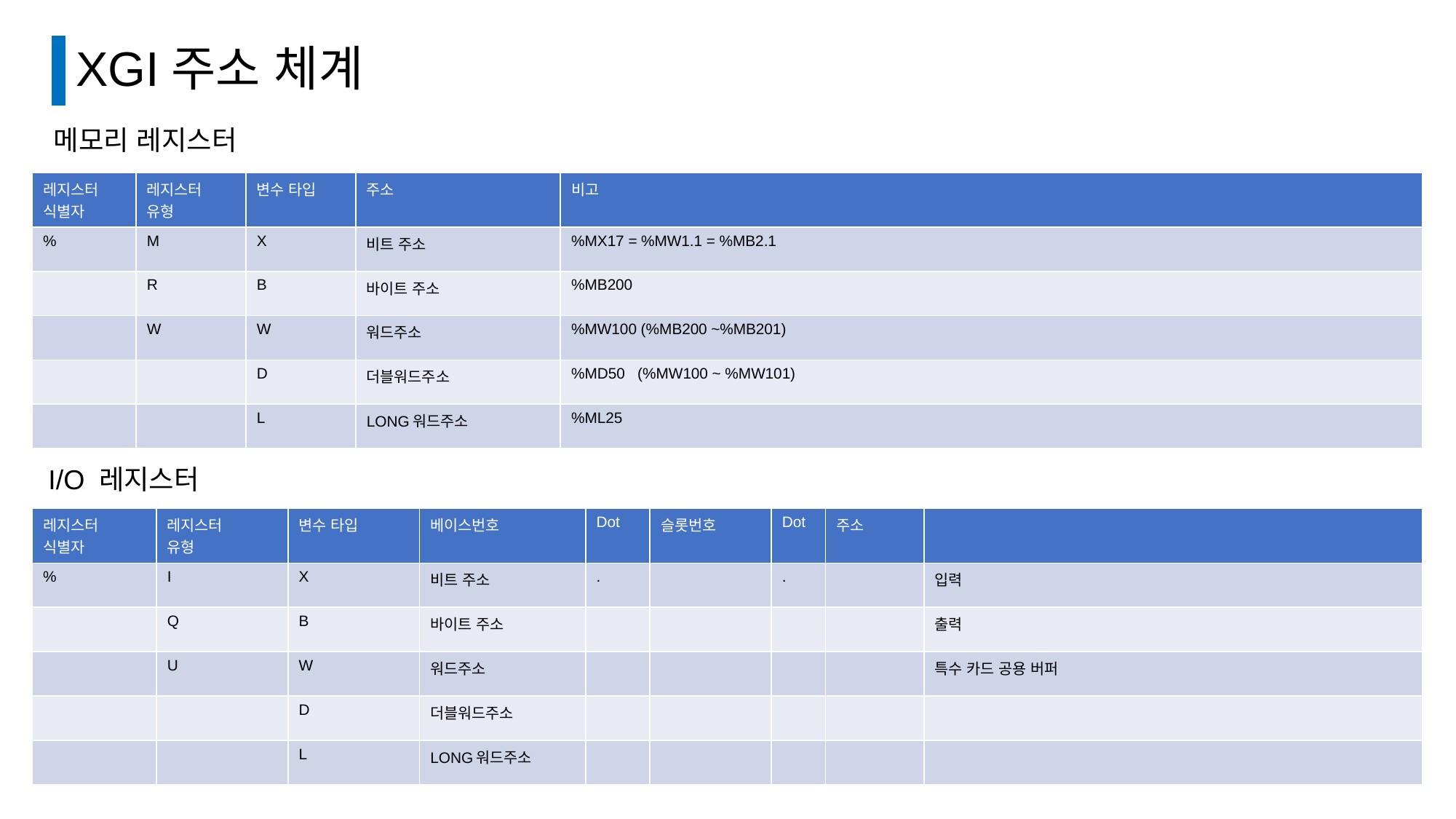

# XGI주소 체계
메모리 레지스터
| 레지스터 식별자 | 레지스터 유형 | 변수 타입 | 주소 | 비고 |
| --- | --- | --- | --- | --- |
| % | M | X | 비트 주소 | %MX17 = %MW1.1 = %MB2.1 |
|  | R | B | 바이트 주소 | %MB200 |
|  | W | W | 워드주소 | %MW100 (%MB200 ~%MB201) |
|  |  | D | 더블워드주소 | %MD50 (%MW100 ~ %MW101) |
|  |  | L | LONG워드주소 | %ML25 |
I/O 레지스터
| 레지스터 식별자 | 레지스터 유형 | 변수 타입 | 베이스번호 | Dot | 슬롯번호 | Dot | 주소 |  |
| --- | --- | --- | --- | --- | --- | --- | --- | --- |
| % | I | X | 비트 주소 | . |  | . |  | 입력 |
|  | Q | B | 바이트 주소 |  |  |  |  | 출력 |
|  | U | W | 워드주소 |  |  |  |  | 특수 카드 공용 버퍼 |
|  |  | D | 더블워드주소 |  |  |  |  |  |
|  |  | L | LONG워드주소 |  |  |  |  |  |